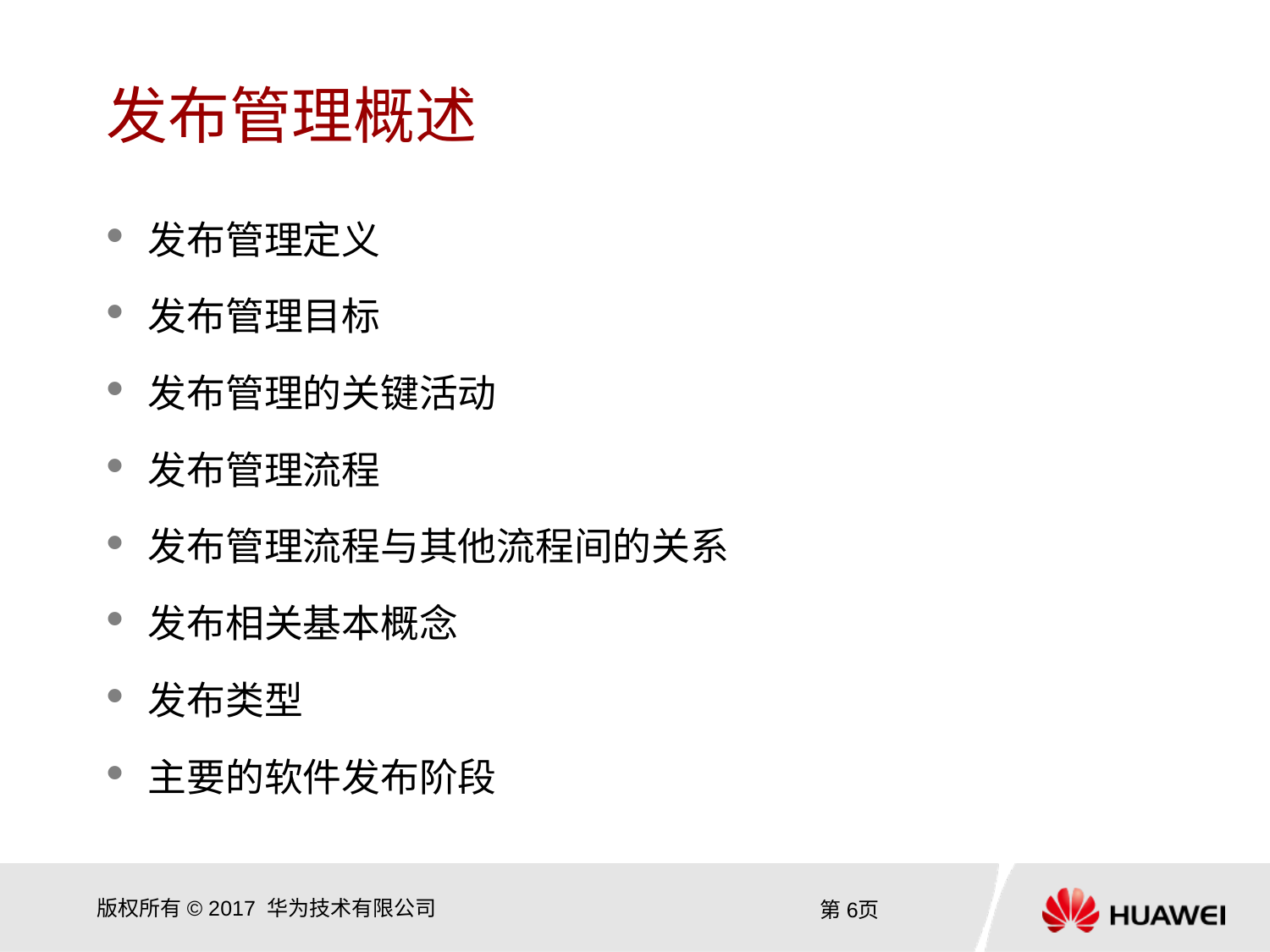

# 发布管理概述
发布管理定义
发布管理目标
发布管理的关键活动
发布管理流程
发布管理流程与其他流程间的关系
发布相关基本概念
发布类型
主要的软件发布阶段